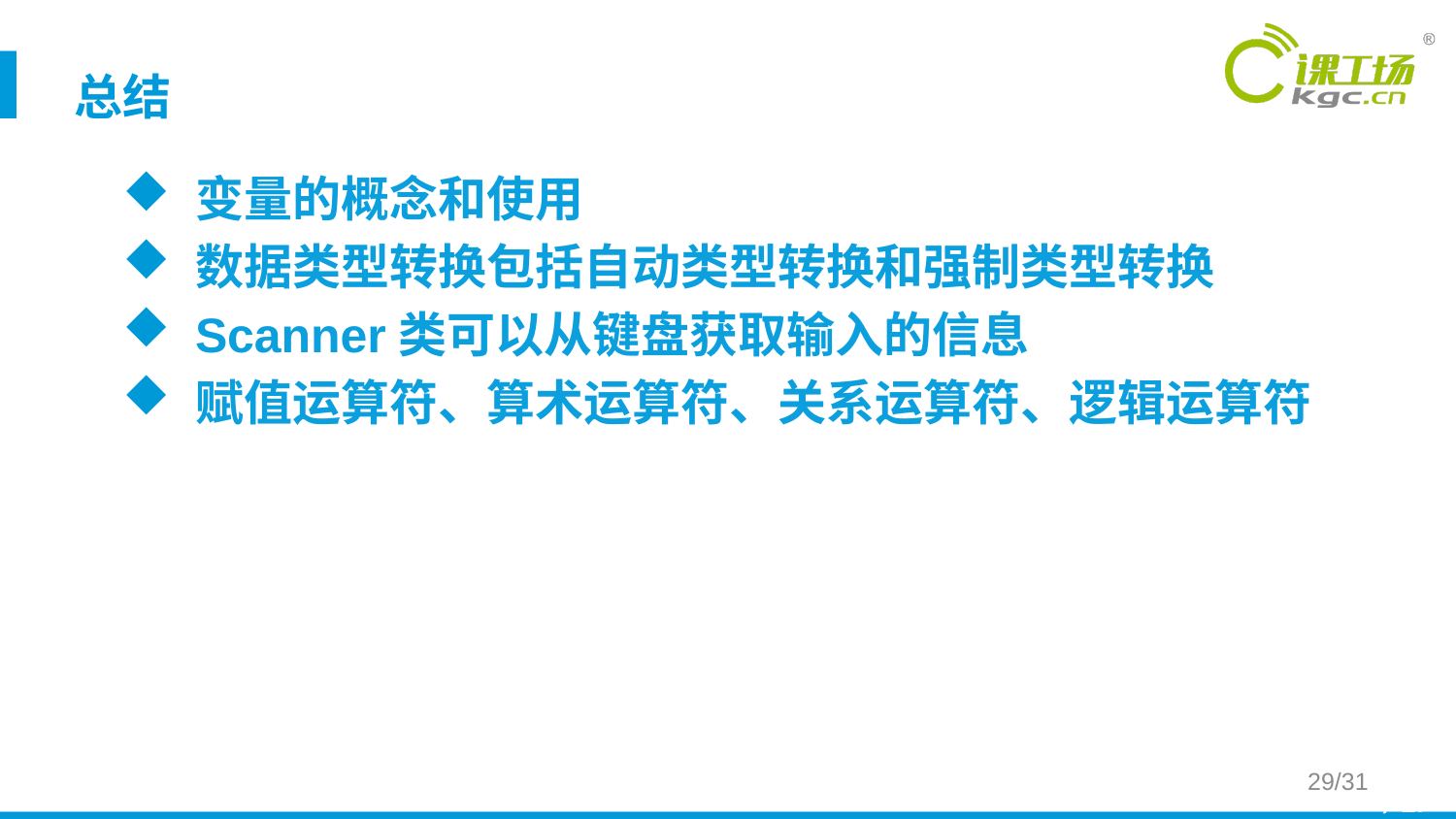

总结
变量的概念和使用
数据类型转换包括自动类型转换和强制类型转换
Scanner类可以从键盘获取输入的信息
赋值运算符、算术运算符、关系运算符、逻辑运算符

29/31
* / 27